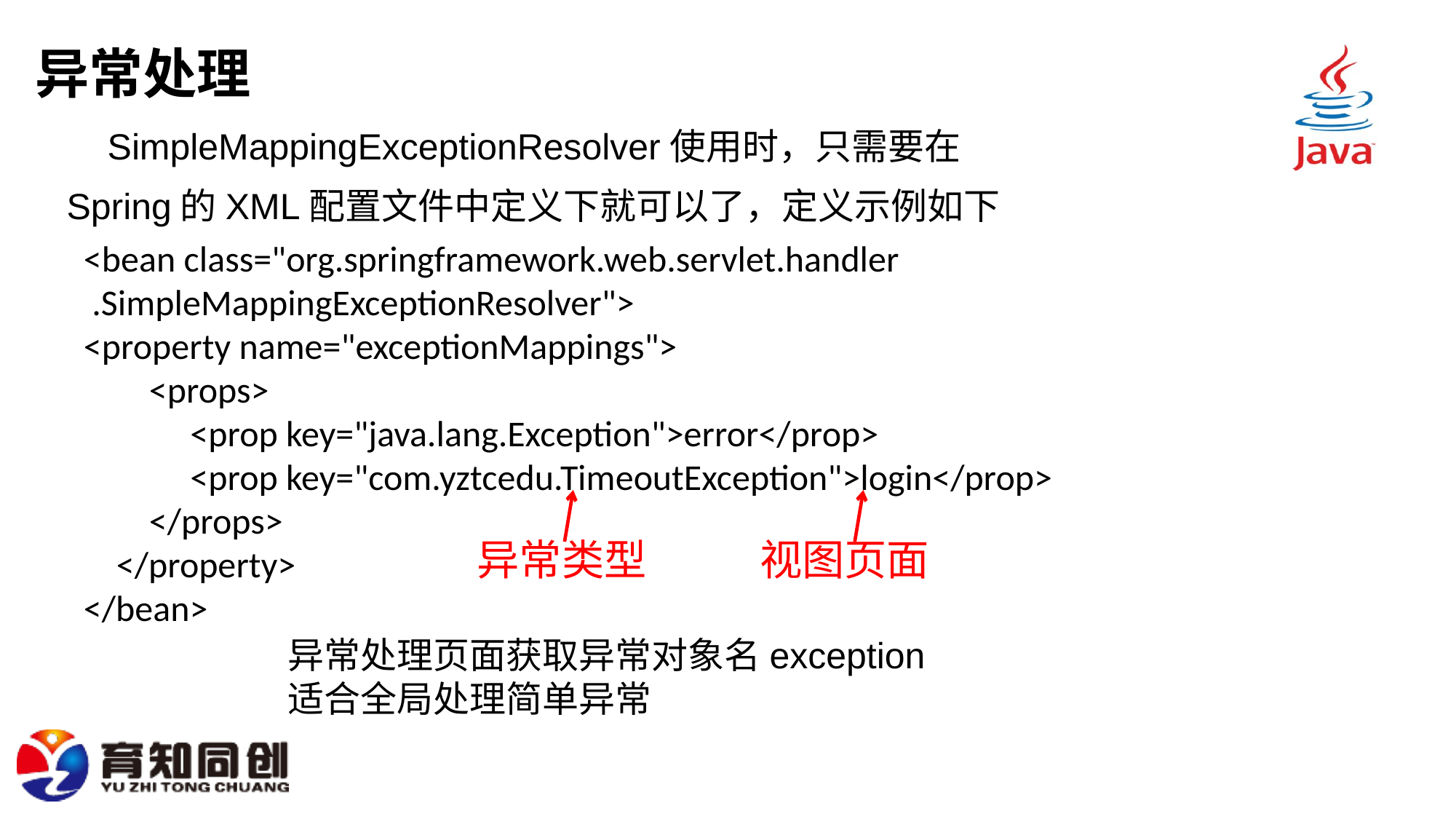

# 异常处理
    SimpleMappingExceptionResolver使用时，只需要在
Spring的XML配置文件中定义下就可以了，定义示例如下
<bean class="org.springframework.web.servlet.handler
 .SimpleMappingExceptionResolver">
<property name="exceptionMappings">
        <props>
             <prop key="java.lang.Exception">error</prop>
             <prop key="com.yztcedu.TimeoutException">login</prop>
        </props>
    </property>
</bean>
异常类型            视图页面
异常处理页面获取异常对象名exception
适合全局处理简单异常